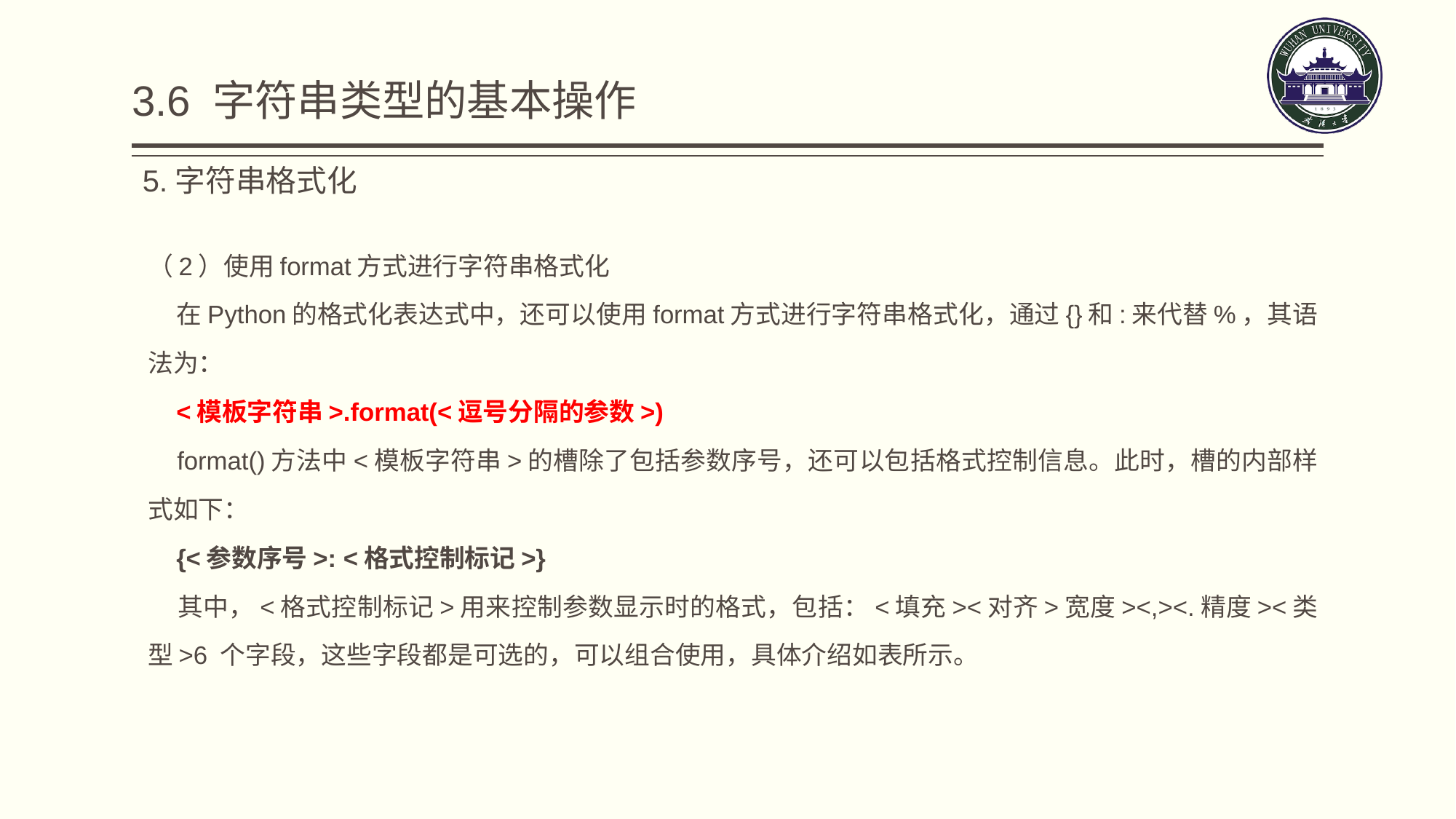

3.6 字符串类型的基本操作
5.字符串格式化
（2）使用format方式进行字符串格式化
    在Python的格式化表达式中，还可以使用format方式进行字符串格式化，通过{}和:来代替%，其语法为：
    <模板字符串>.format(<逗号分隔的参数>)
    format()方法中<模板字符串>的槽除了包括参数序号，还可以包括格式控制信息。此时，槽的内部样式如下：
    {<参数序号>: <格式控制标记>}
    其中，<格式控制标记>用来控制参数显示时的格式，包括：<填充><对齐>宽度><,><.精度><类型>6 个字段，这些字段都是可选的，可以组合使用，具体介绍如表所示。